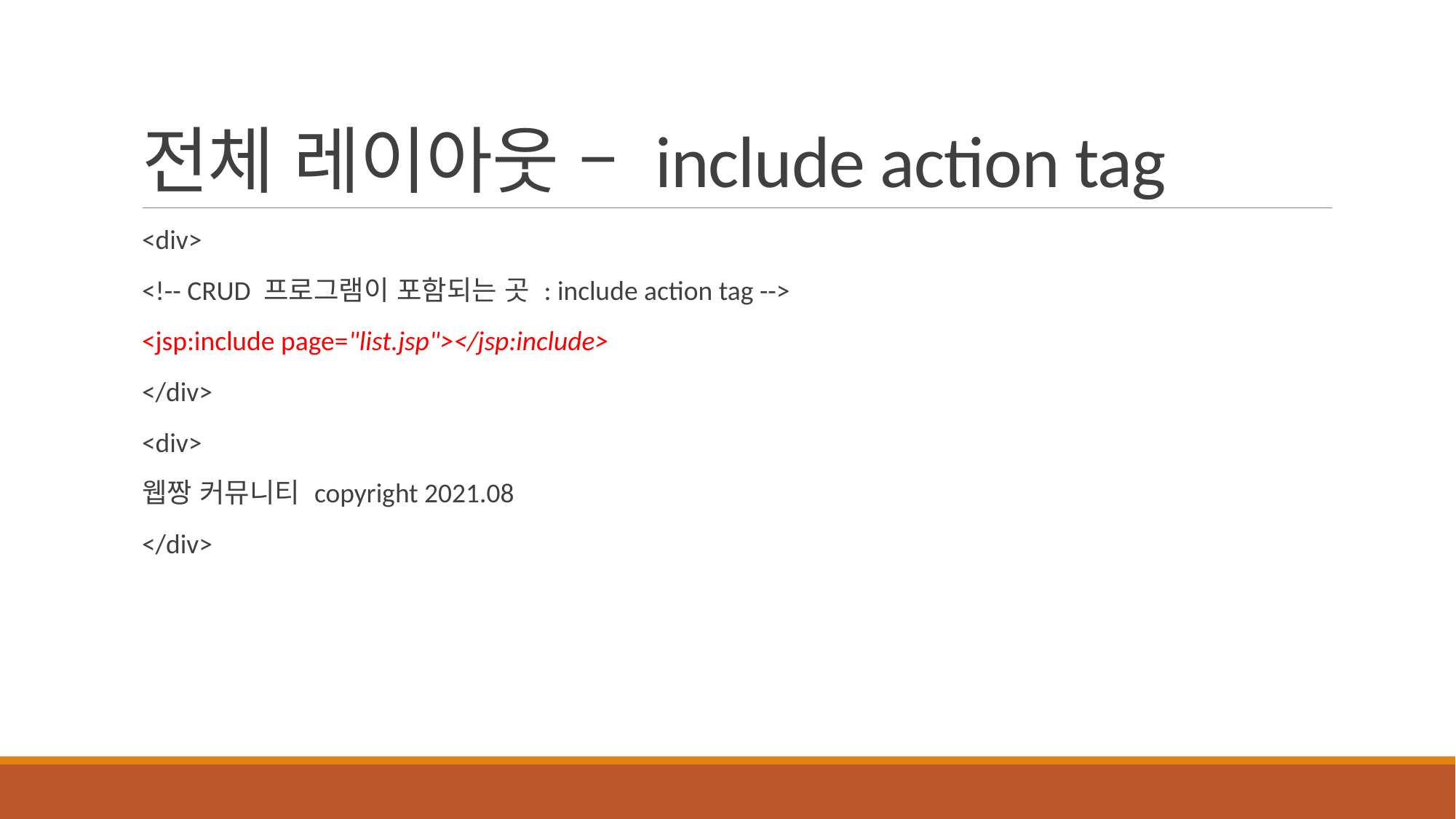

# 전체 레이아웃 – include action tag
<div>
<!-- CRUD 프로그램이 포함되는 곳 : include action tag -->
<jsp:include page="list.jsp"></jsp:include>
</div>
<div>
웹짱 커뮤니티 copyright 2021.08
</div>